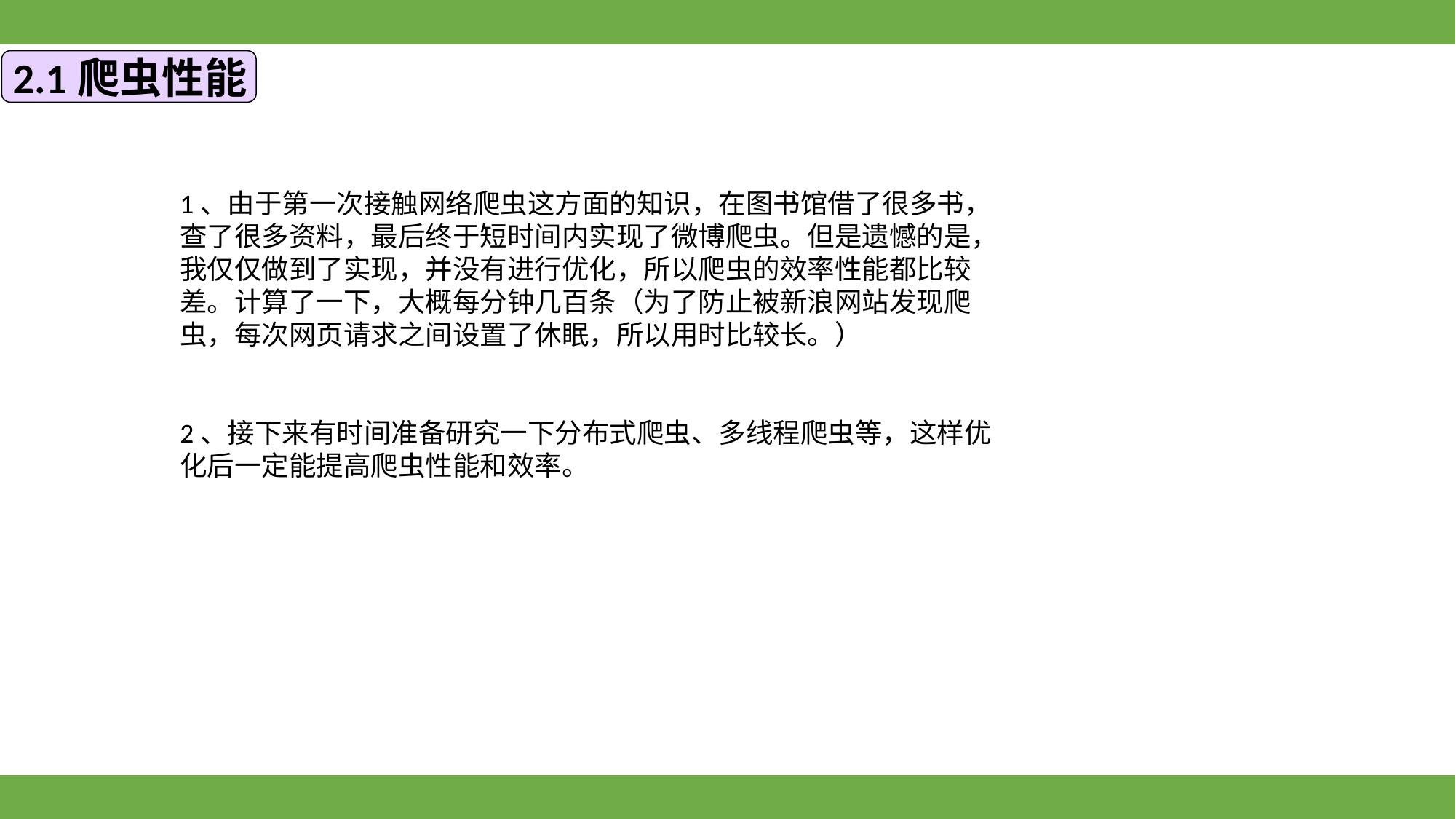

2.1爬虫性能

1、由于第一次接触网络爬虫这方面的知识，在图书馆借了很多书，查了很多资料，最后终于短时间内实现了微博爬虫。但是遗憾的是，我仅仅做到了实现，并没有进行优化，所以爬虫的效率性能都比较差。计算了一下，大概每分钟几百条（为了防止被新浪网站发现爬虫，每次网页请求之间设置了休眠，所以用时比较长。）

2、接下来有时间准备研究一下分布式爬虫、多线程爬虫等，这样优化后一定能提高爬虫性能和效率。